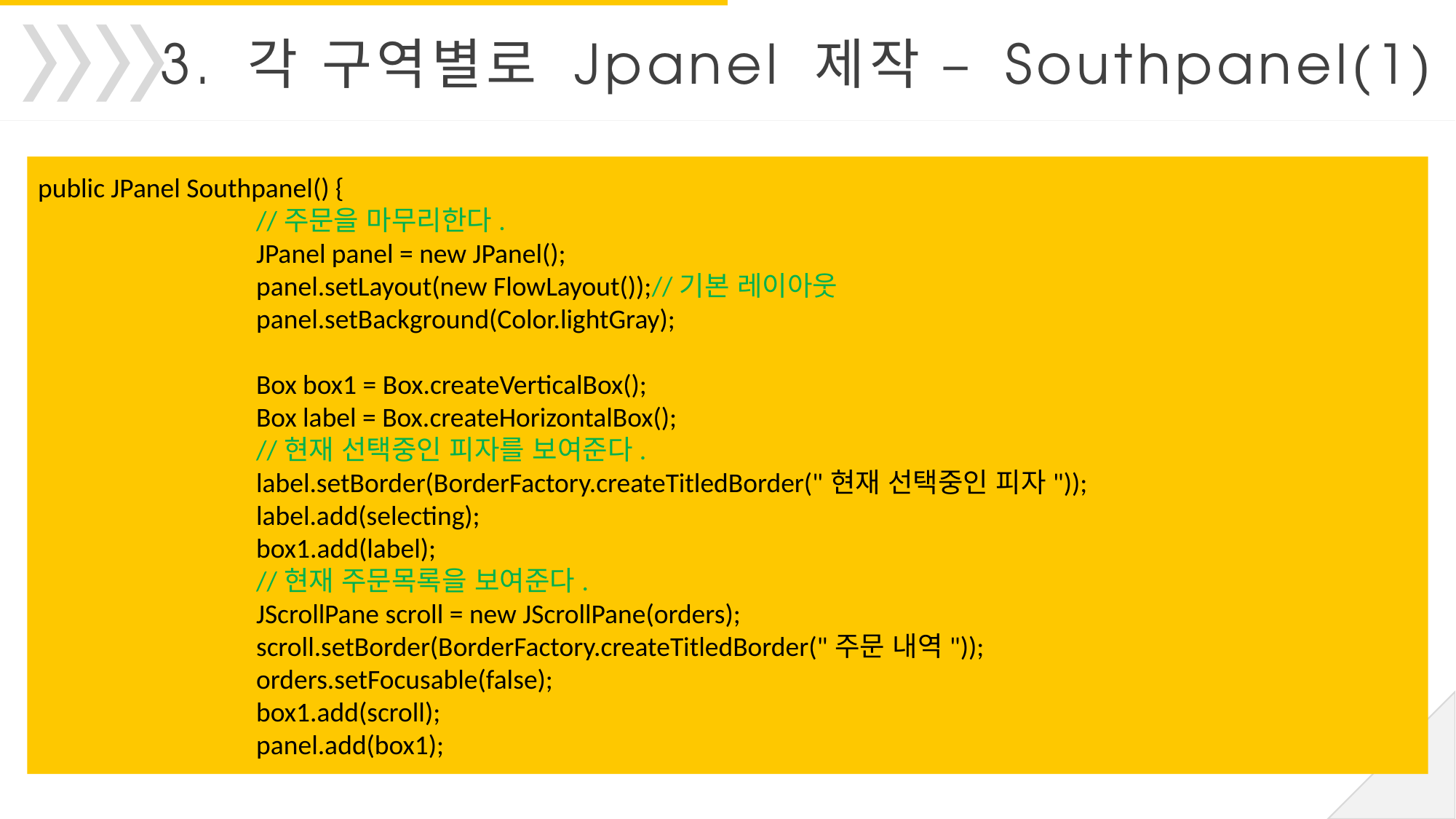

3. 각 구역별로 Jpanel 제작 – Southpanel(1)

public JPanel Southpanel() {
		//주문을 마무리한다.
		JPanel panel = new JPanel();
		panel.setLayout(new FlowLayout());//기본 레이아웃
		panel.setBackground(Color.lightGray);

		Box box1 = Box.createVerticalBox();
		Box label = Box.createHorizontalBox();
		//현재 선택중인 피자를 보여준다.
		label.setBorder(BorderFactory.createTitledBorder("현재 선택중인 피자"));
		label.add(selecting);
		box1.add(label);
		//현재 주문목록을 보여준다.
		JScrollPane scroll = new JScrollPane(orders);
		scroll.setBorder(BorderFactory.createTitledBorder("주문 내역"));
		orders.setFocusable(false);
		box1.add(scroll);
		panel.add(box1);